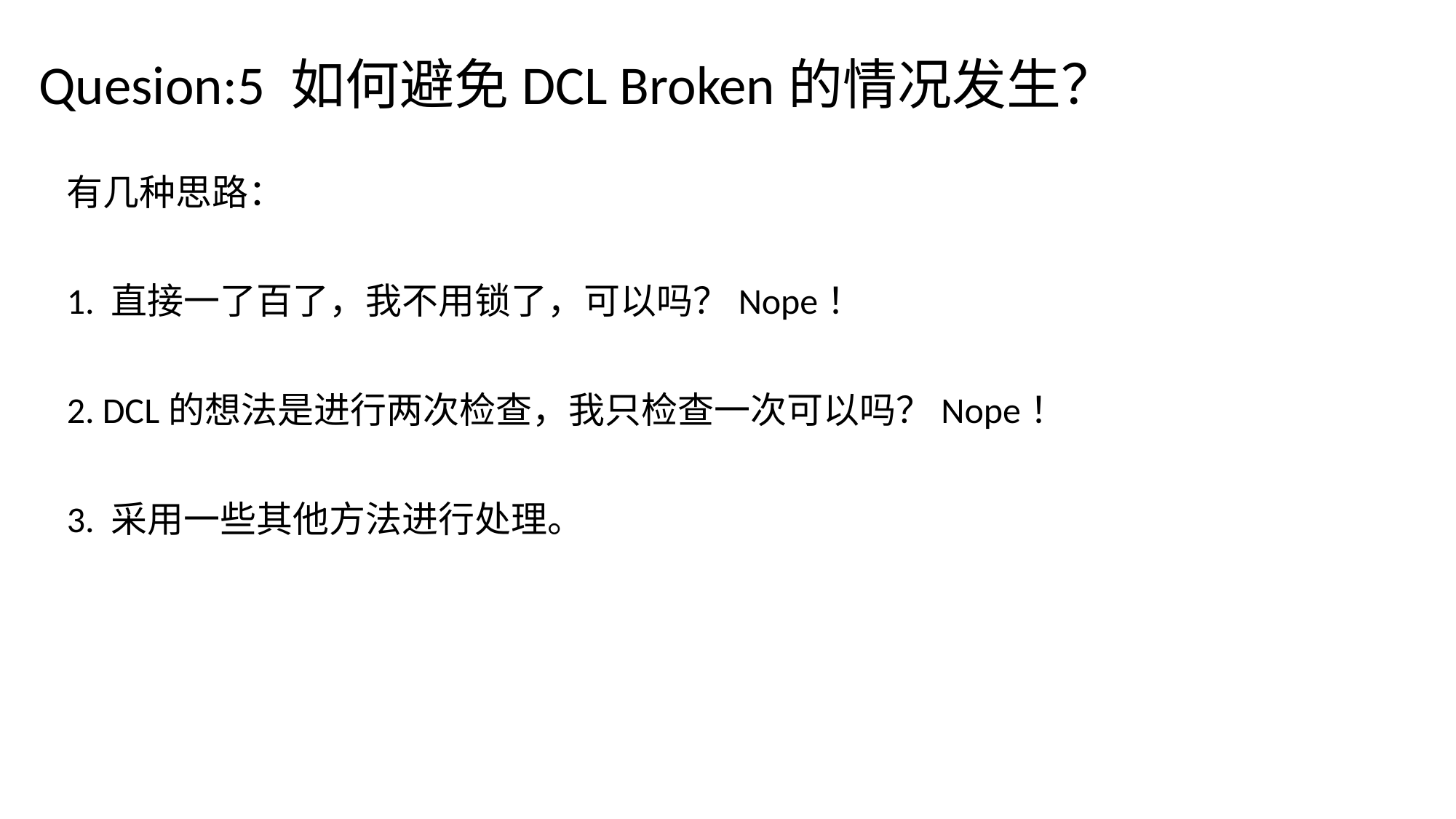

# Quesion:5 如何避免DCL Broken的情况发生？
有几种思路：

1. 直接一了百了，我不用锁了，可以吗？Nope！

2. DCL的想法是进行两次检查，我只检查一次可以吗？Nope！

3. 采用一些其他方法进行处理。